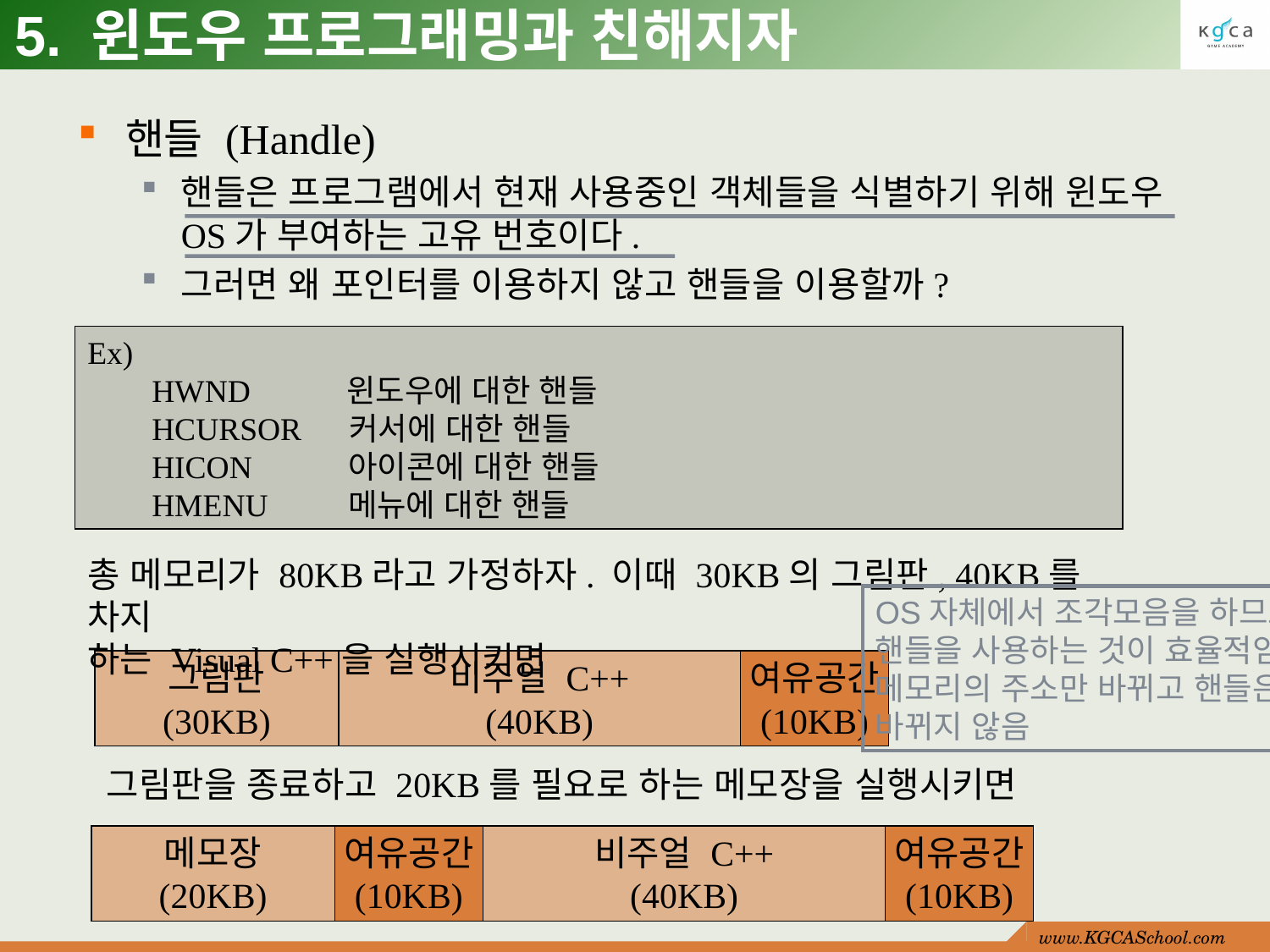

# 5. 윈도우 프로그래밍과 친해지자
핸들 (Handle)
핸들은 프로그램에서 현재 사용중인 객체들을 식별하기 위해 윈도우 OS가 부여하는 고유 번호이다.
그러면 왜 포인터를 이용하지 않고 핸들을 이용할까?

Ex)
        HWND           윈도우에 대한 핸들
        HCURSOR     커서에 대한 핸들
        HICON           아이콘에 대한 핸들
        HMENU         메뉴에 대한 핸들
총 메모리가 80KB라고 가정하자. 이때 30KB의 그림판, 40KB를 차지
하는 Visual C++을 실행시키면
OS자체에서 조각모음을 하므로
핸들을 사용하는 것이 효율적임!
메모리의 주소만 바뀌고 핸들은
바뀌지 않음
그림판
(30KB)
비주얼 C++
(40KB)
여유공간
(10KB)
그림판을 종료하고 20KB를 필요로 하는 메모장을 실행시키면
메모장
(20KB)
여유공간
(10KB)
비주얼 C++
(40KB)
여유공간
(10KB)